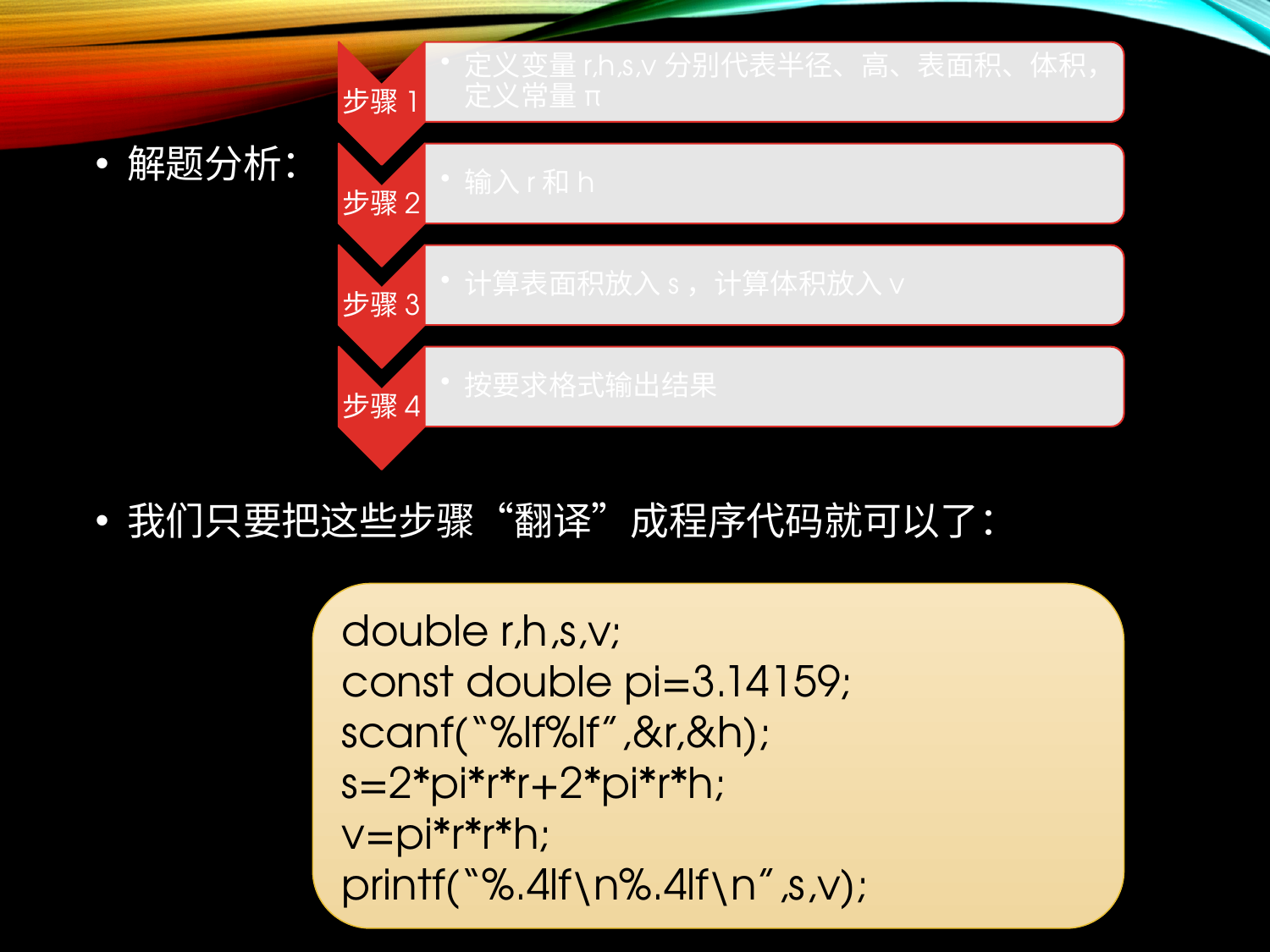

步骤1
定义变量r,h,s,v分别代表半径、高、表面积、体积，定义常量π
步骤2
输入r和h
步骤3
计算表面积放入s，计算体积放入v
步骤4
按要求格式输出结果
解题分析：

我们只要把这些步骤“翻译”成程序代码就可以了：

double r,h,s,v;
const double pi=3.14159;
scanf(“%lf%lf”,&r,&h);
s=2*pi*r*r+2*pi*r*h;
v=pi*r*r*h;
printf(“%.4lf\n%.4lf\n”,s,v);